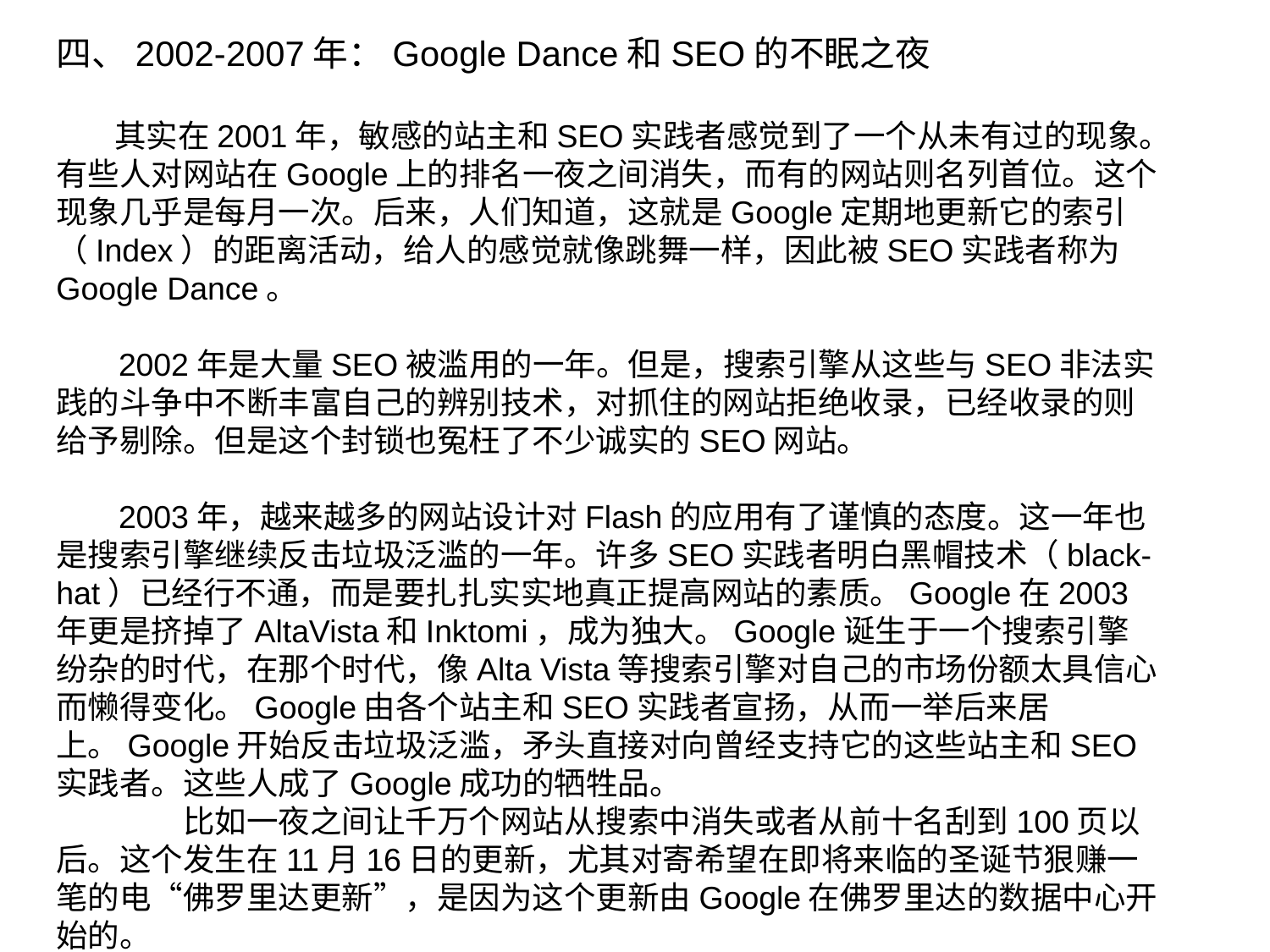

四、2002-2007年：Google Dance和SEO的不眠之夜

       其实在2001年，敏感的站主和SEO实践者感觉到了一个从未有过的现象。有些人对网站在Google上的排名一夜之间消失，而有的网站则名列首位。这个现象几乎是每月一次。后来，人们知道，这就是Google定期地更新它的索引（Index）的距离活动，给人的感觉就像跳舞一样，因此被SEO实践者称为Google Dance。

       2002年是大量SEO被滥用的一年。但是，搜索引擎从这些与SEO非法实践的斗争中不断丰富自己的辨别技术，对抓住的网站拒绝收录，已经收录的则给予剔除。但是这个封锁也冤枉了不少诚实的SEO网站。

       2003年，越来越多的网站设计对Flash的应用有了谨慎的态度。这一年也是搜索引擎继续反击垃圾泛滥的一年。许多SEO实践者明白黑帽技术（black-hat）已经行不通，而是要扎扎实实地真正提高网站的素质。Google在2003年更是挤掉了AltaVista和Inktomi，成为独大。Google诞生于一个搜索引擎纷杂的时代，在那个时代，像Alta Vista等搜索引擎对自己的市场份额太具信心而懒得变化。Google由各个站主和SEO实践者宣扬，从而一举后来居上。Google开始反击垃圾泛滥，矛头直接对向曾经支持它的这些站主和SEO实践者。这些人成了Google成功的牺牲品。
	比如一夜之间让千万个网站从搜索中消失或者从前十名刮到100页以后。这个发生在11月16日的更新，尤其对寄希望在即将来临的圣诞节狠赚一笔的电“佛罗里达更新”，是因为这个更新由Google在佛罗里达的数据中心开始的。
点击添加文本
点击添加文本
点击添加文本
点击添加文本